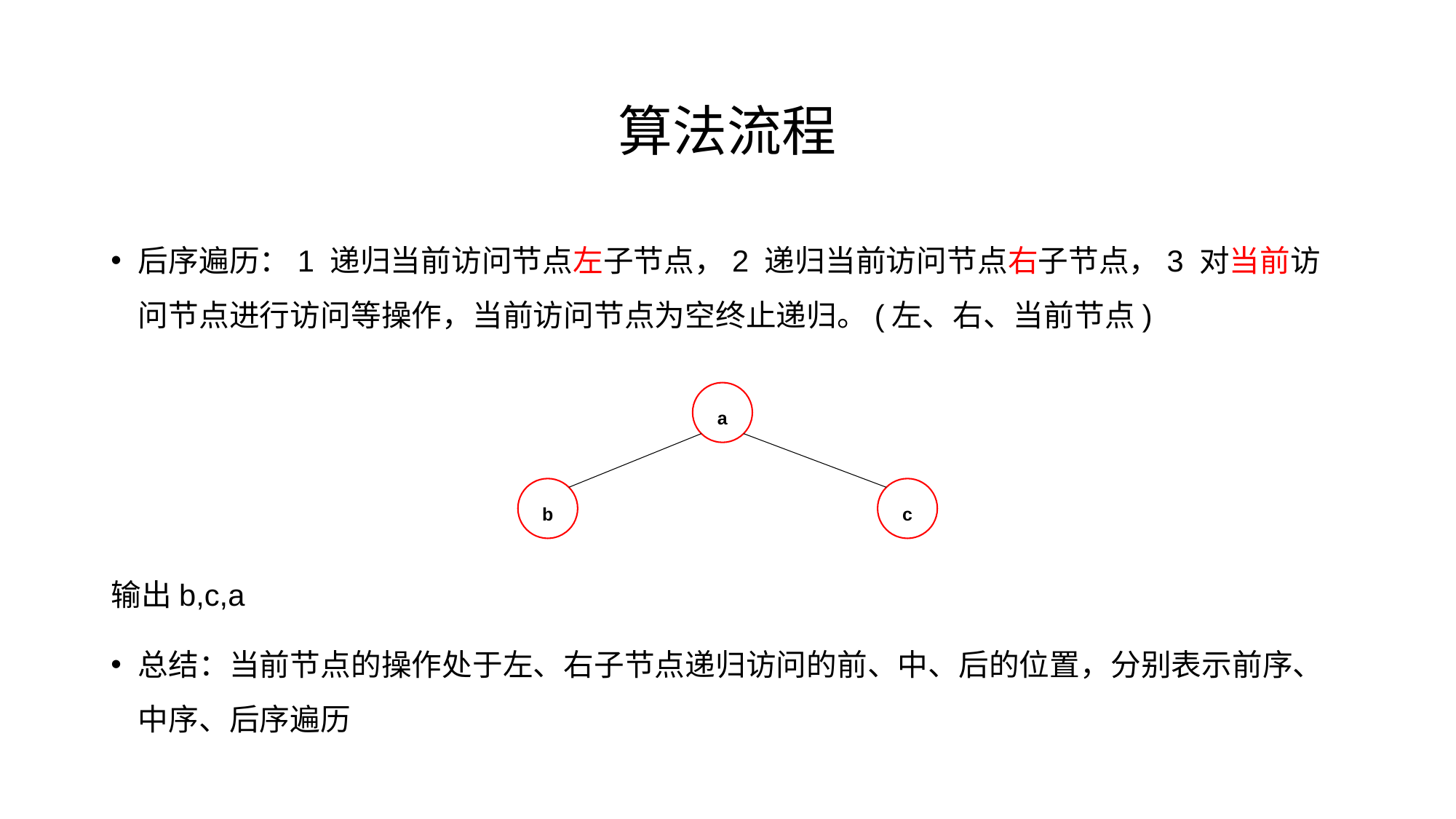

# 算法流程
后序遍历：1 递归当前访问节点左子节点，2 递归当前访问节点右子节点，3 对当前访问节点进行访问等操作，当前访问节点为空终止递归。(左、右、当前节点)

输出b,c,a
总结：当前节点的操作处于左、右子节点递归访问的前、中、后的位置，分别表示前序、中序、后序遍历

a
b
c